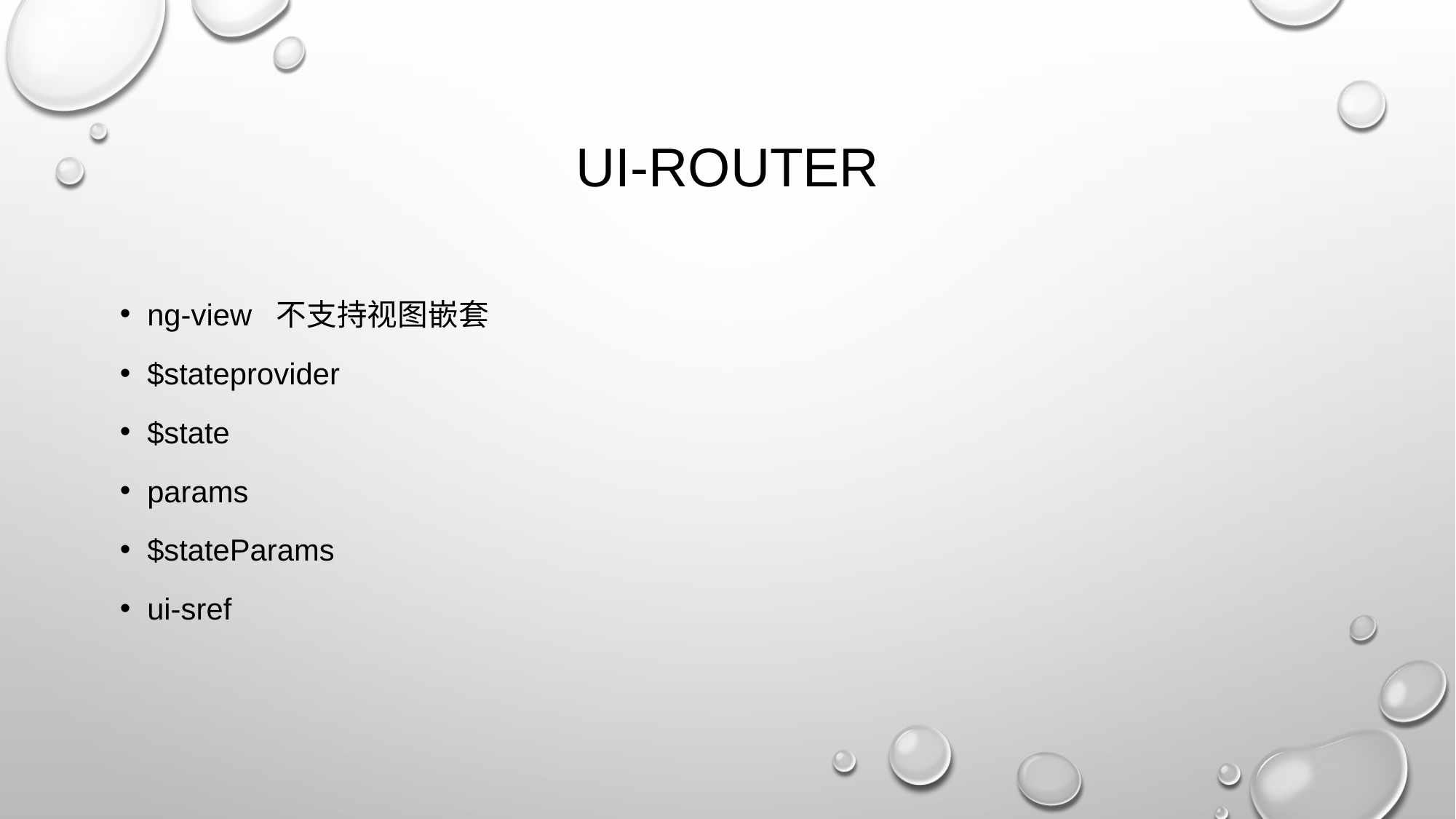

# ui-router
ng-view  不支持视图嵌套
$stateprovider
$state
params
$stateParams
ui-sref